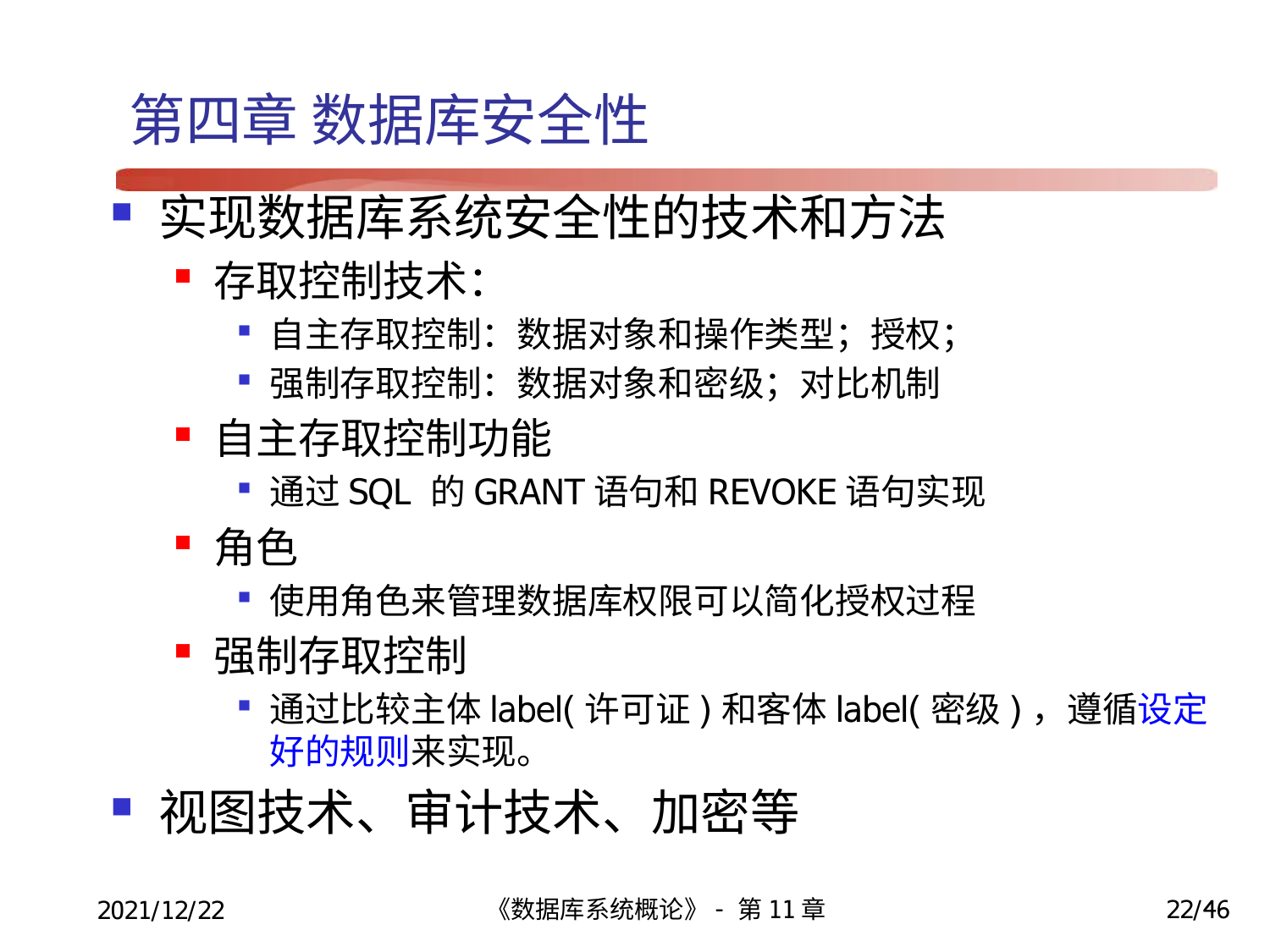

# 第四章 数据库安全性
实现数据库系统安全性的技术和方法
存取控制技术：
自主存取控制：数据对象和操作类型；授权；
强制存取控制：数据对象和密级；对比机制
自主存取控制功能
通过SQL 的GRANT语句和REVOKE语句实现
角色
使用角色来管理数据库权限可以简化授权过程
强制存取控制
通过比较主体label(许可证)和客体label(密级)，遵循设定好的规则来实现。
视图技术、审计技术、加密等

《数据库系统概论》- 第11章
22/46
2021/12/22